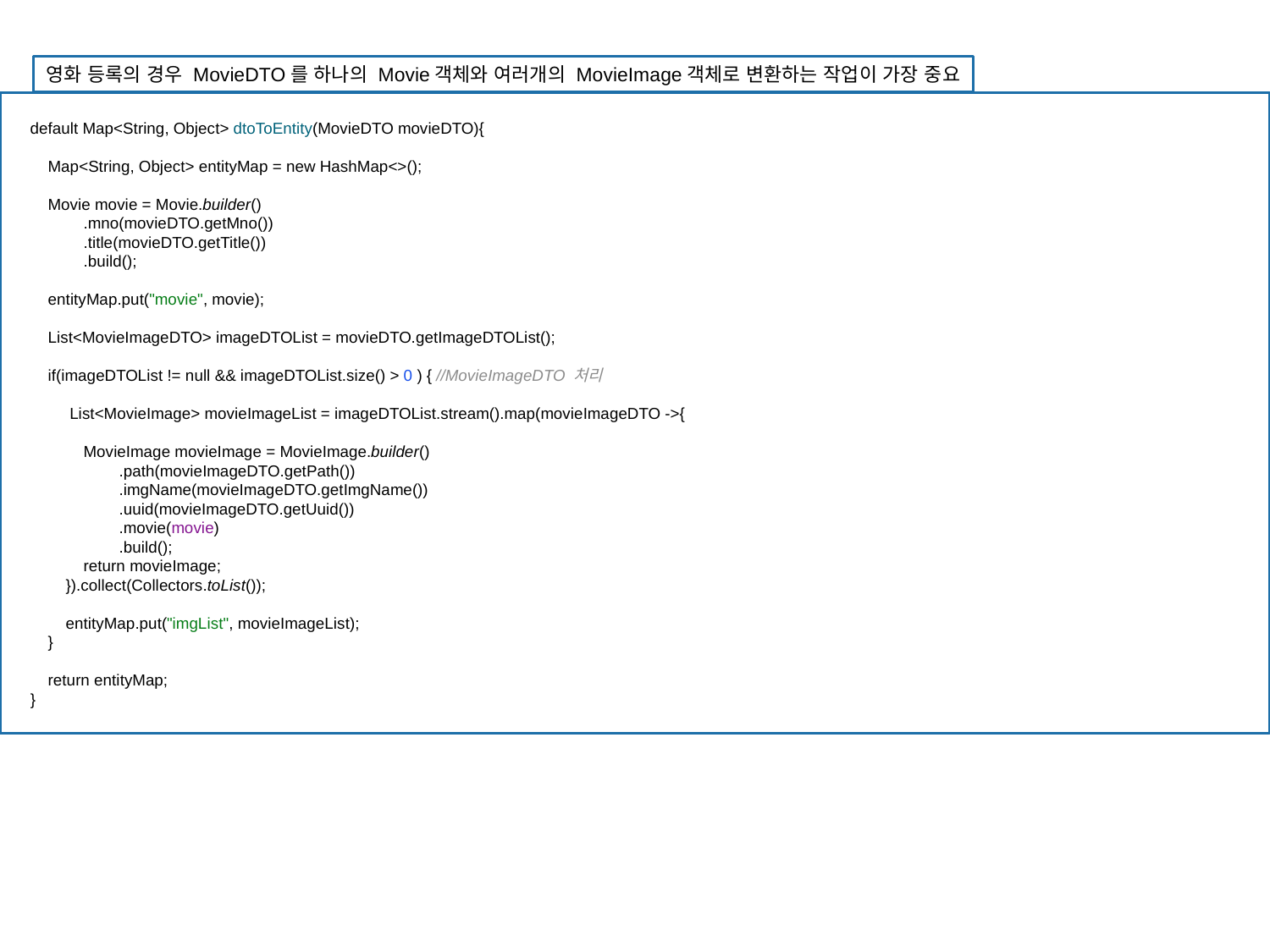

영화 등록의 경우 MovieDTO를 하나의 Movie객체와 여러개의 MovieImage객체로 변환하는 작업이 가장 중요
    default Map<String, Object> dtoToEntity(MovieDTO movieDTO){
        Map<String, Object> entityMap = new HashMap<>();
        Movie movie = Movie.builder()
                .mno(movieDTO.getMno())
                .title(movieDTO.getTitle())
                .build();
        entityMap.put("movie", movie);
        List<MovieImageDTO> imageDTOList = movieDTO.getImageDTOList();
        if(imageDTOList != null && imageDTOList.size() > 0 ) { //MovieImageDTO 처리
            List<MovieImage> movieImageList = imageDTOList.stream().map(movieImageDTO ->{
                MovieImage movieImage = MovieImage.builder()
                        .path(movieImageDTO.getPath())
                        .imgName(movieImageDTO.getImgName())
                        .uuid(movieImageDTO.getUuid())
                        .movie(movie)
                        .build();
                return movieImage;
            }).collect(Collectors.toList());
            entityMap.put("imgList", movieImageList);
        }
        return entityMap;
    }